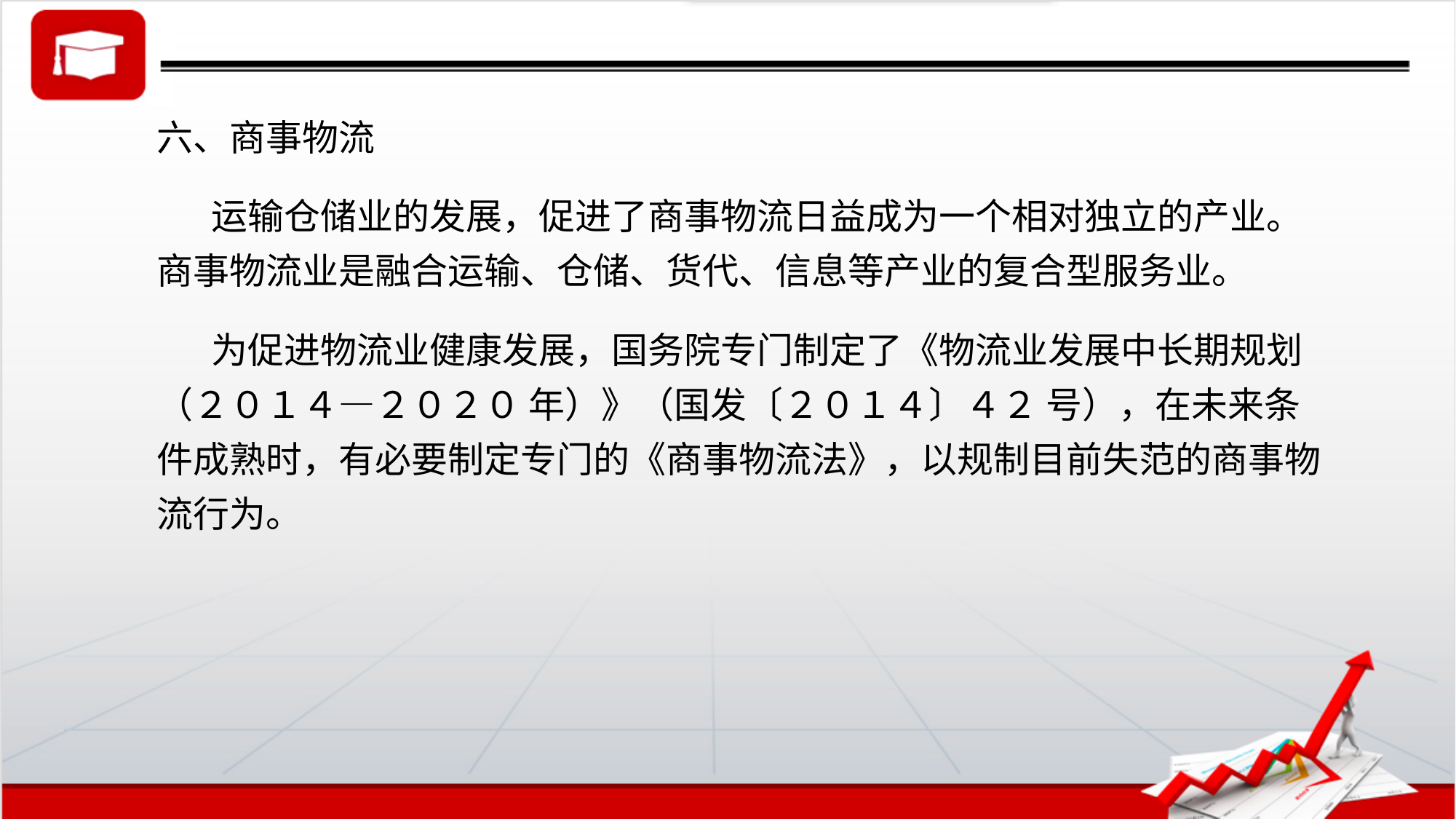

六、商事物流
运输仓储业的发展，促进了商事物流日益成为一个相对独立的产业。商事物流业是融合运输、仓储、货代、信息等产业的复合型服务业。
为促进物流业健康发展，国务院专门制定了《物流业发展中长期规划（２０１４—２０２０ 年）》（国发〔２０１４〕４２ 号），在未来条件成熟时，有必要制定专门的《商事物流法》，以规制目前失范的商事物流行为。